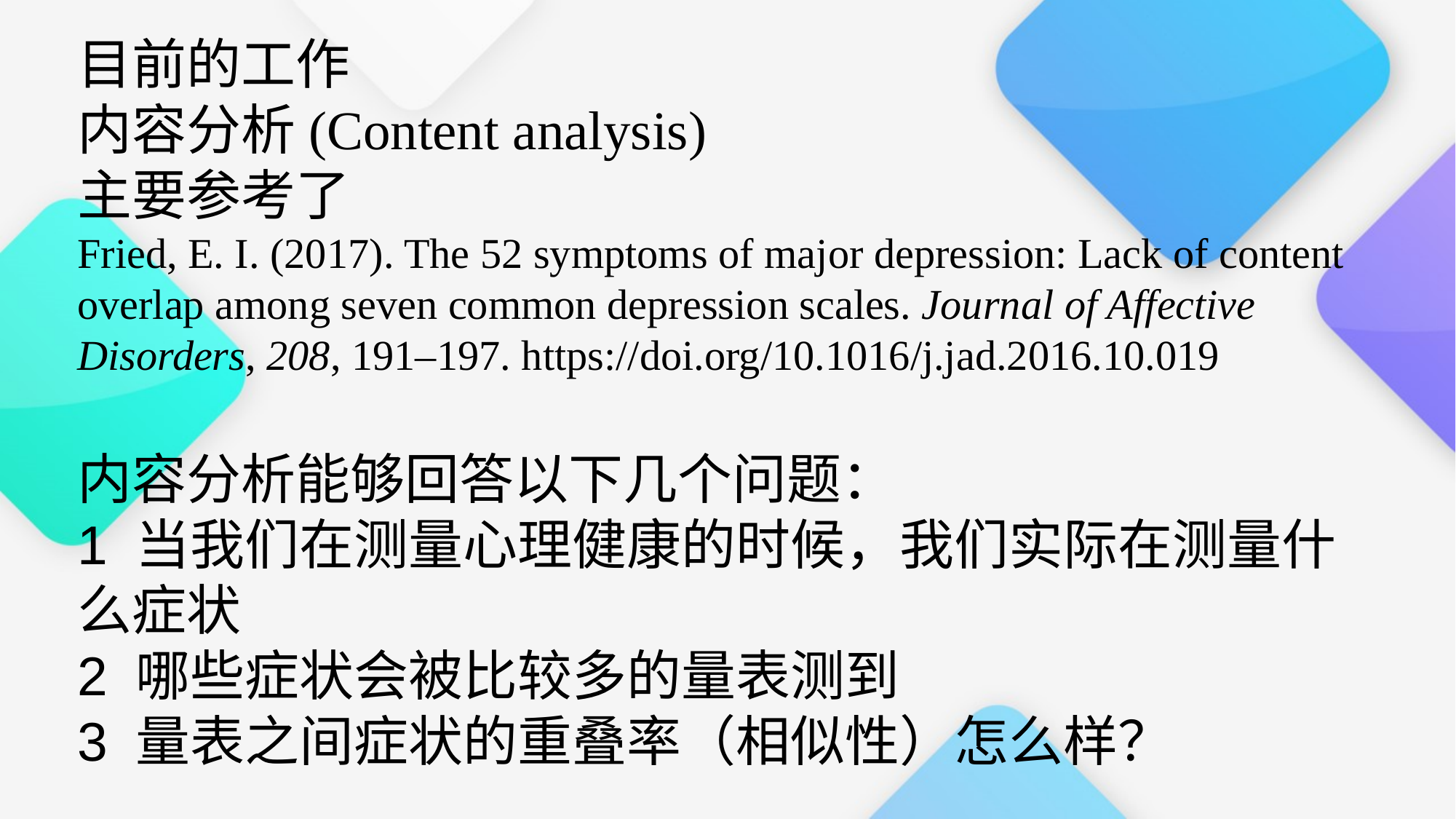

目前的工作
内容分析(Content analysis)
主要参考了
Fried, E. I. (2017). The 52 symptoms of major depression: Lack of content overlap among seven common depression scales. Journal of Affective Disorders, 208, 191–197. https://doi.org/10.1016/j.jad.2016.10.019

内容分析能够回答以下几个问题：
1 当我们在测量心理健康的时候，我们实际在测量什么症状
2 哪些症状会被比较多的量表测到
3 量表之间症状的重叠率（相似性）怎么样？